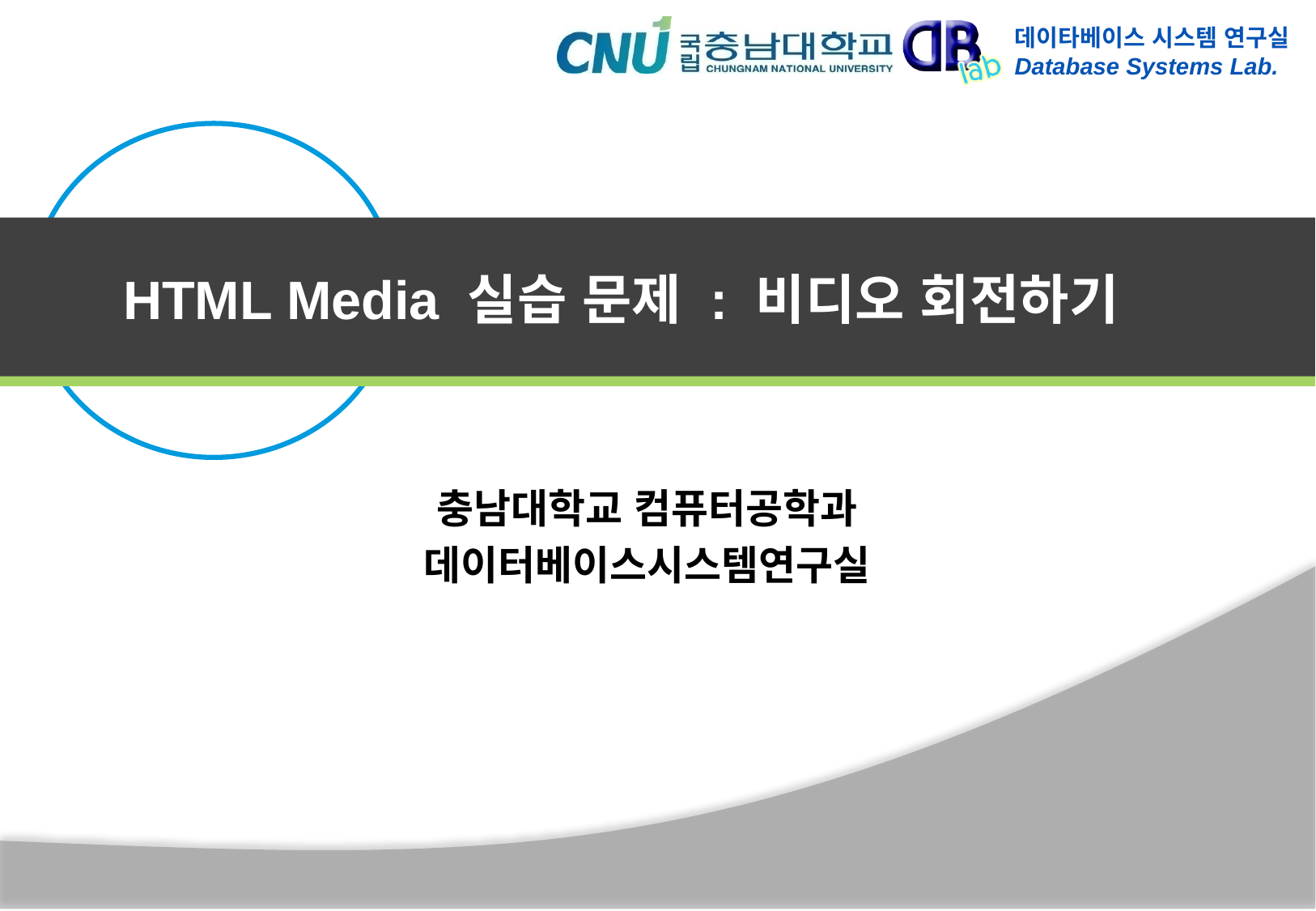

# HTML Media 실습 문제 : 비디오 회전하기
충남대학교 컴퓨터공학과
데이터베이스시스템연구실